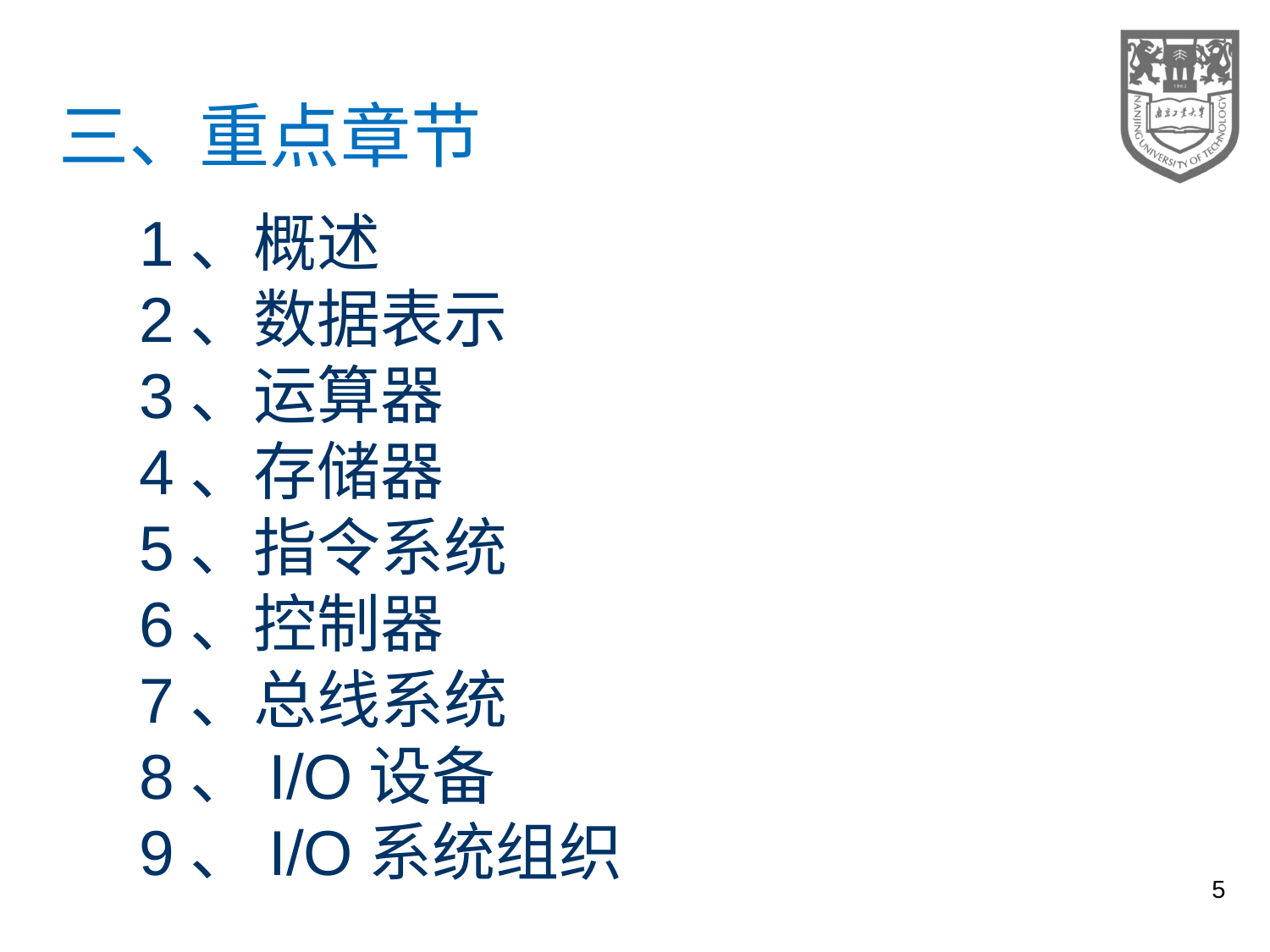

# 三、重点章节
1、概述
2、数据表示
3、运算器
4、存储器
5、指令系统
6、控制器
7、总线系统
8、I/O设备
9、I/O系统组织
5